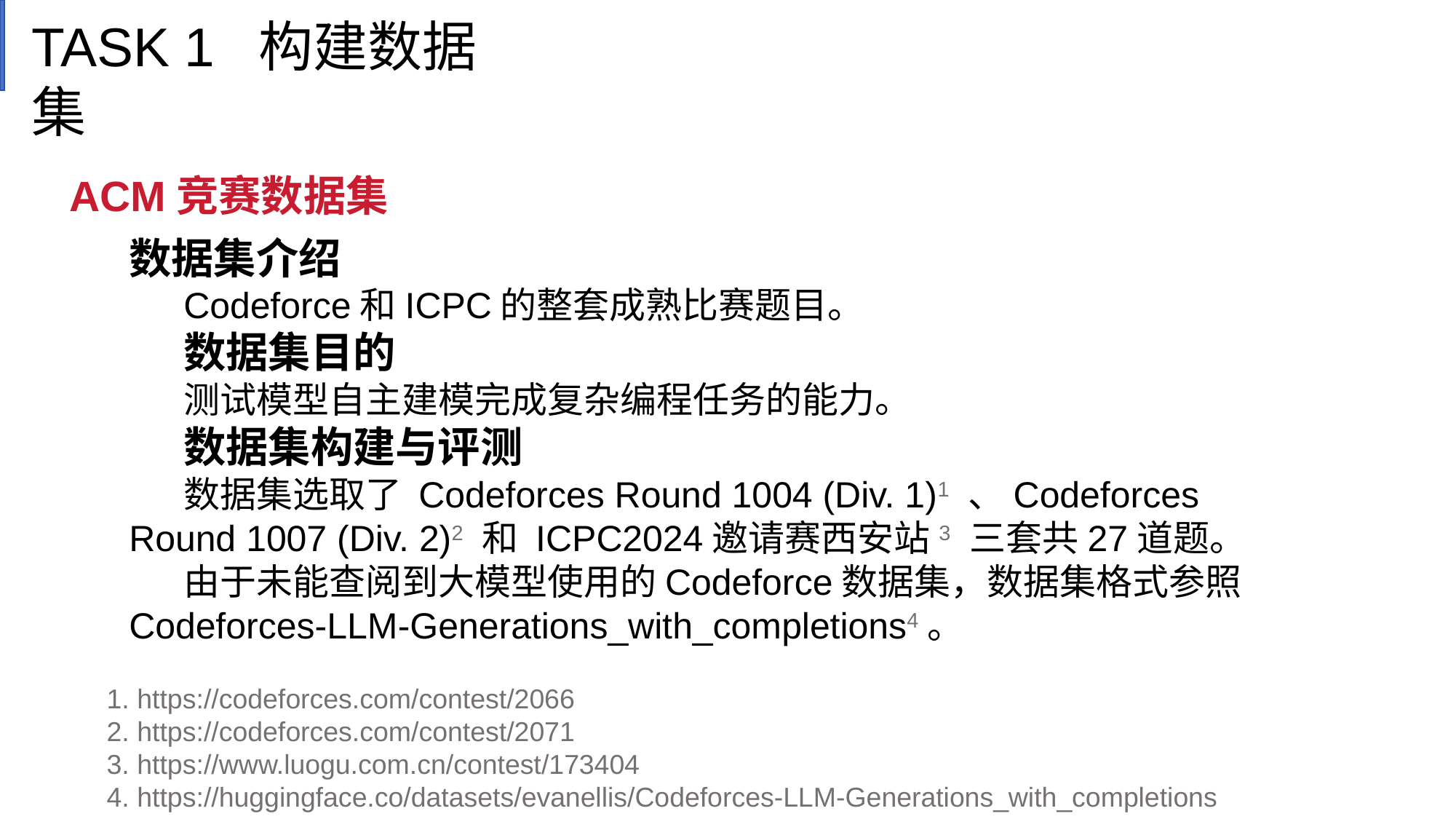

TASK 1  构建数据集
ACM竞赛数据集
数据集介绍
Codeforce和ICPC的整套成熟比赛题目。
数据集目的
测试模型自主建模完成复杂编程任务的能力。
数据集构建与评测
数据集选取了 Codeforces Round 1004 (Div. 1)1 、Codeforces Round 1007 (Div. 2)2 和 ICPC2024邀请赛西安站3 三套共27道题。
由于未能查阅到大模型使用的Codeforce数据集，数据集格式参照Codeforces-LLM-Generations_with_completions4。

1. https://codeforces.com/contest/2066
2. https://codeforces.com/contest/2071
3. https://www.luogu.com.cn/contest/173404
4. https://huggingface.co/datasets/evanellis/Codeforces-LLM-Generations_with_completions